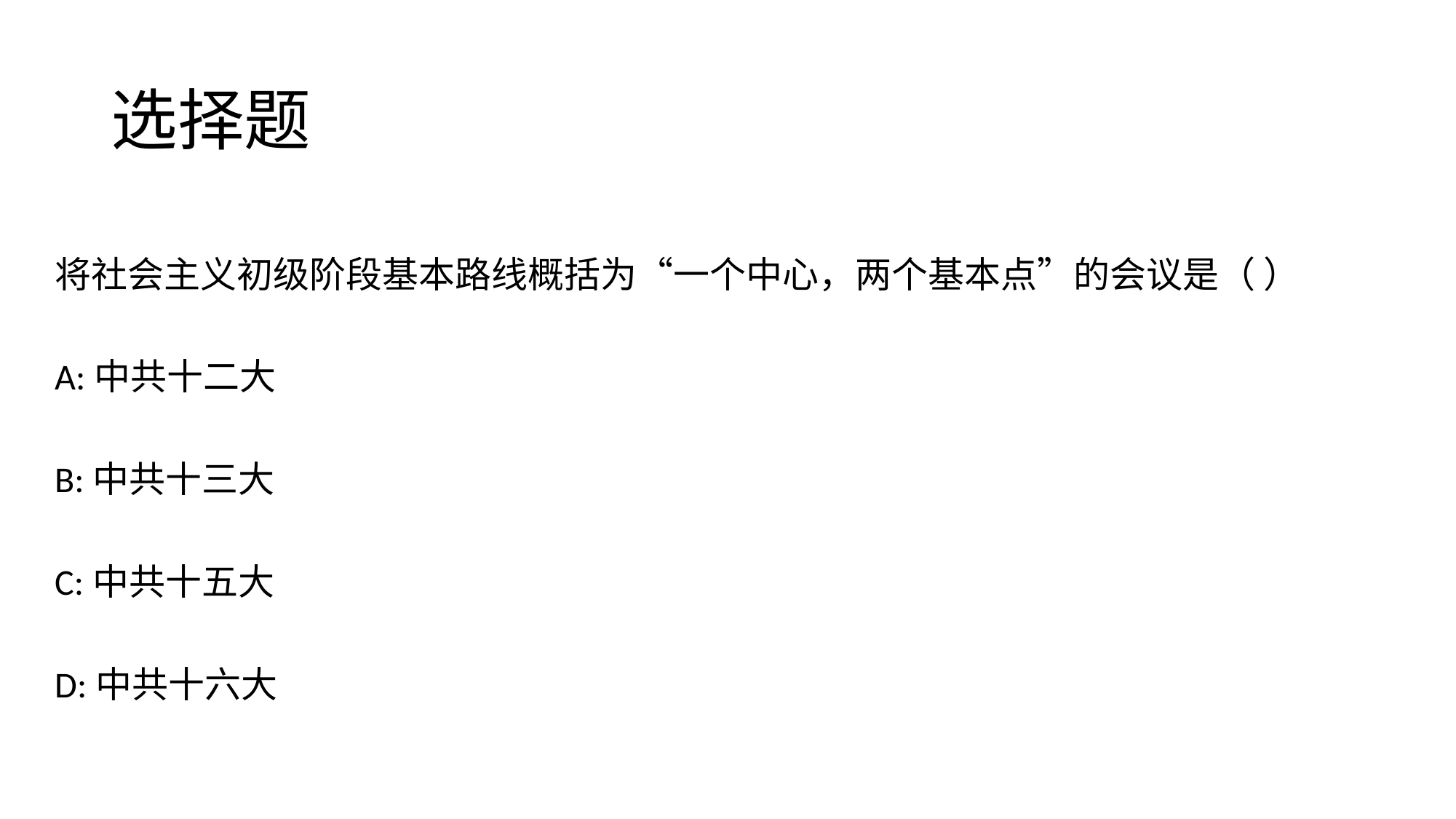

# 选择题
将社会主义初级阶段基本路线概括为“一个中心，两个基本点”的会议是（ ）
A:中共十二大
B:中共十三大
C:中共十五大
D:中共十六大